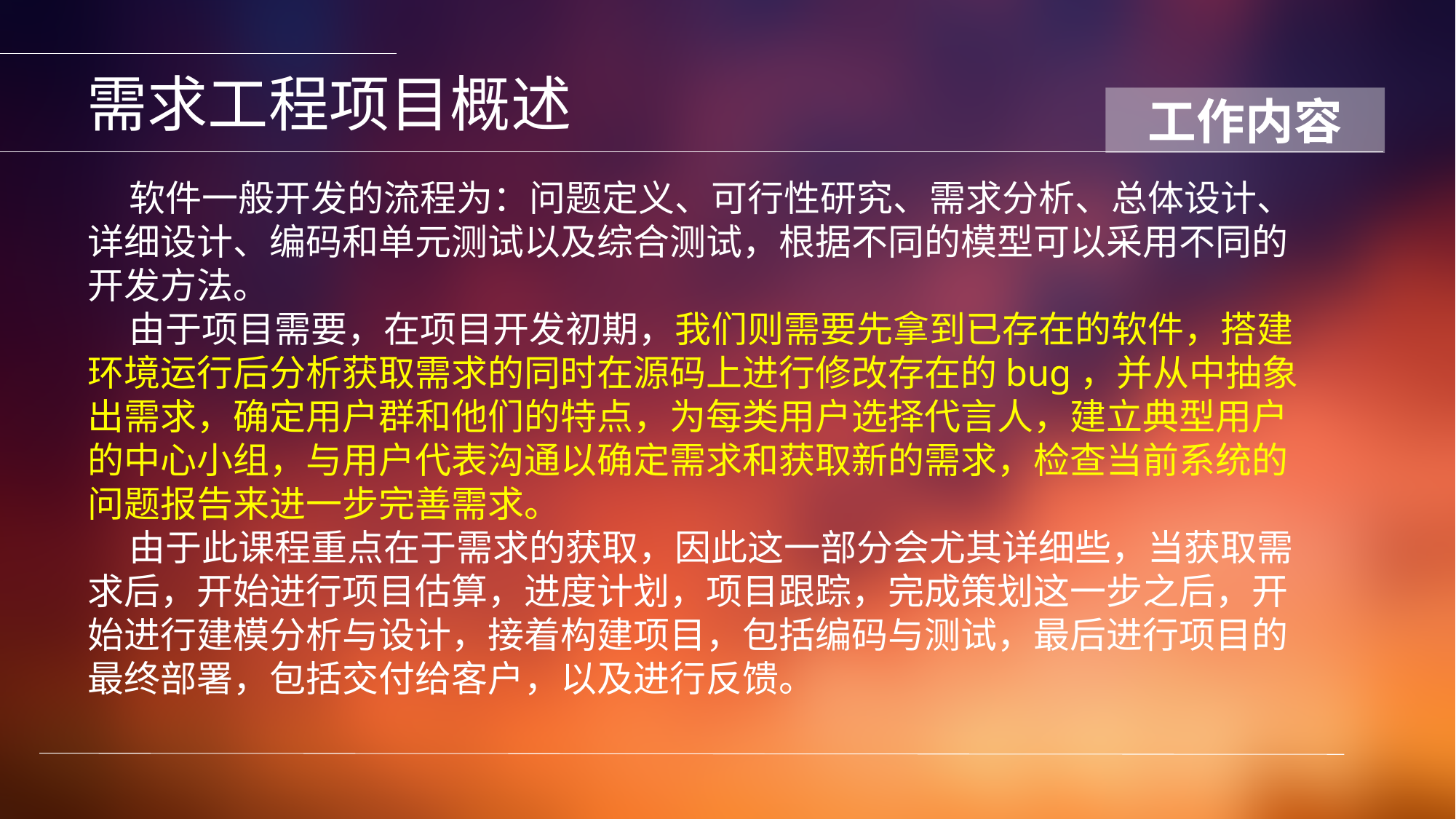

需求工程项目概述
工作内容
    软件一般开发的流程为：问题定义、可行性研究、需求分析、总体设计、详细设计、编码和单元测试以及综合测试，根据不同的模型可以采用不同的开发方法。
    由于项目需要，在项目开发初期，我们则需要先拿到已存在的软件，搭建环境运行后分析获取需求的同时在源码上进行修改存在的bug，并从中抽象出需求，确定用户群和他们的特点，为每类用户选择代言人，建立典型用户的中心小组，与用户代表沟通以确定需求和获取新的需求，检查当前系统的问题报告来进一步完善需求。
    由于此课程重点在于需求的获取，因此这一部分会尤其详细些，当获取需求后，开始进行项目估算，进度计划，项目跟踪，完成策划这一步之后，开始进行建模分析与设计，接着构建项目，包括编码与测试，最后进行项目的最终部署，包括交付给客户，以及进行反馈。